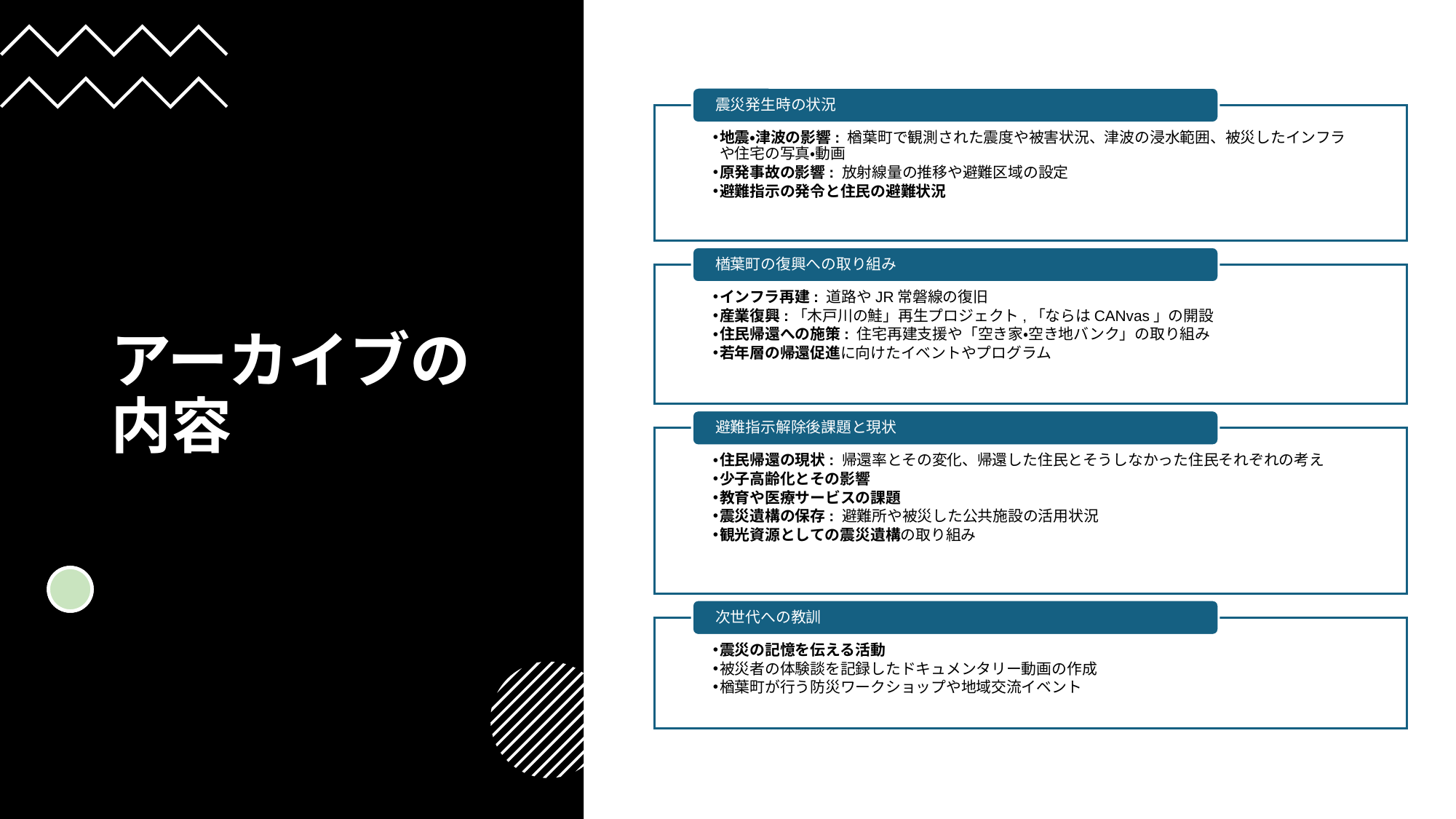

地震・津波の影響: 楢葉町で観測された震度や被害状況、津波の浸水範囲、被災したインフラや住宅の写真・動画
原発事故の影響: 放射線量の推移や避難区域の設定
避難指示の発令と住民の避難状況
震災発生時の状況
インフラ再建: 道路やJR常磐線の復旧
産業復興:「木戸川の鮭」再生プロジェクト,「ならはCANvas」の開設
住民帰還への施策: 住宅再建支援や「空き家・空き地バンク」の取り組み
若年層の帰還促進に向けたイベントやプログラム
楢葉町の復興への取り組み
住民帰還の現状: 帰還率とその変化、帰還した住民とそうしなかった住民それぞれの考え
少子高齢化とその影響
教育や医療サービスの課題
震災遺構の保存: 避難所や被災した公共施設の活用状況
観光資源としての震災遺構の取り組み
避難指示解除後課題と現状
震災の記憶を伝える活動
被災者の体験談を記録したドキュメンタリー動画の作成
楢葉町が行う防災ワークショップや地域交流イベント
次世代への教訓
# アーカイブの内容